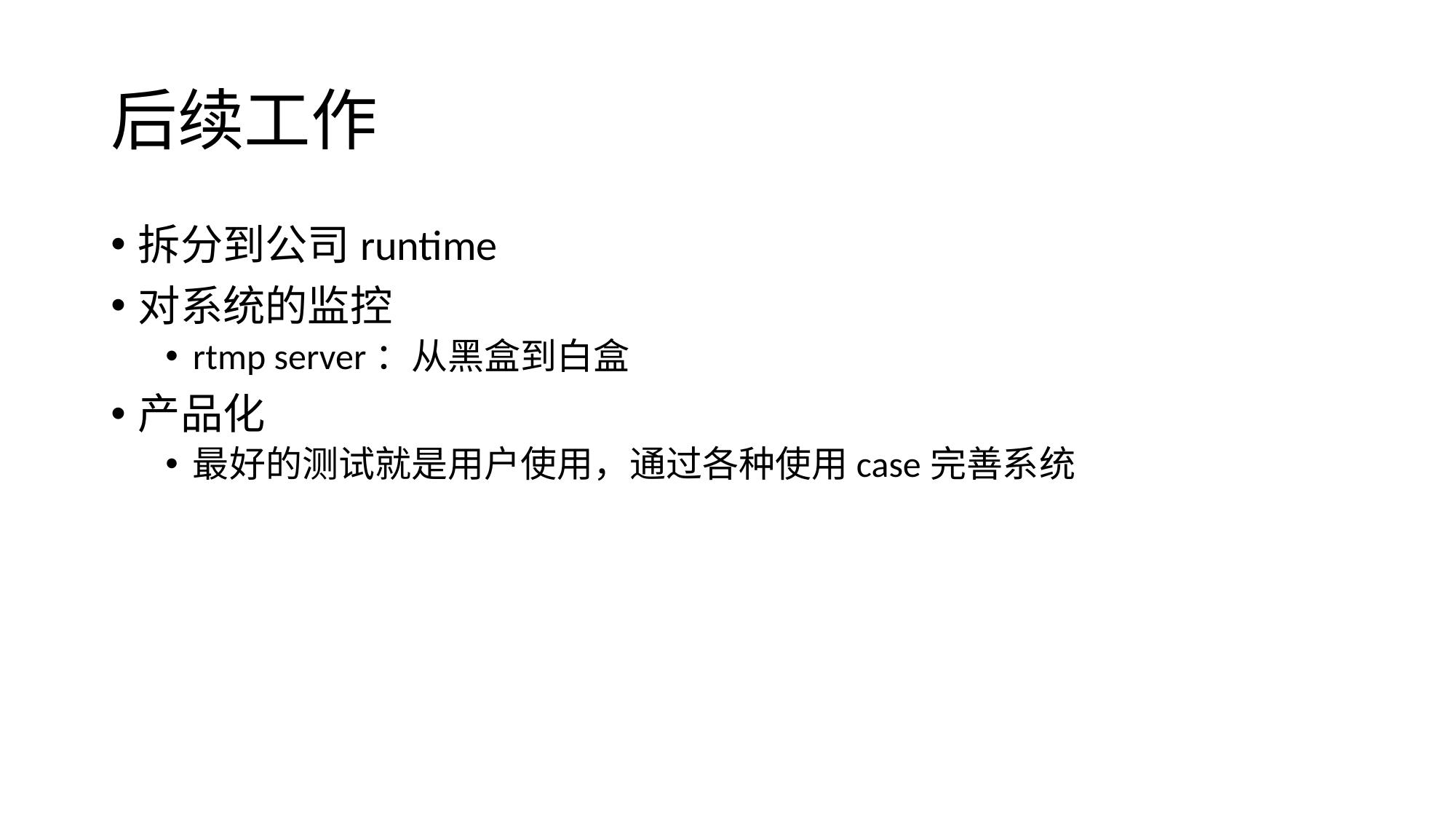

# 后续工作
拆分到公司runtime
对系统的监控
rtmp server：从黑盒到白盒
产品化
最好的测试就是用户使用，通过各种使用case完善系统